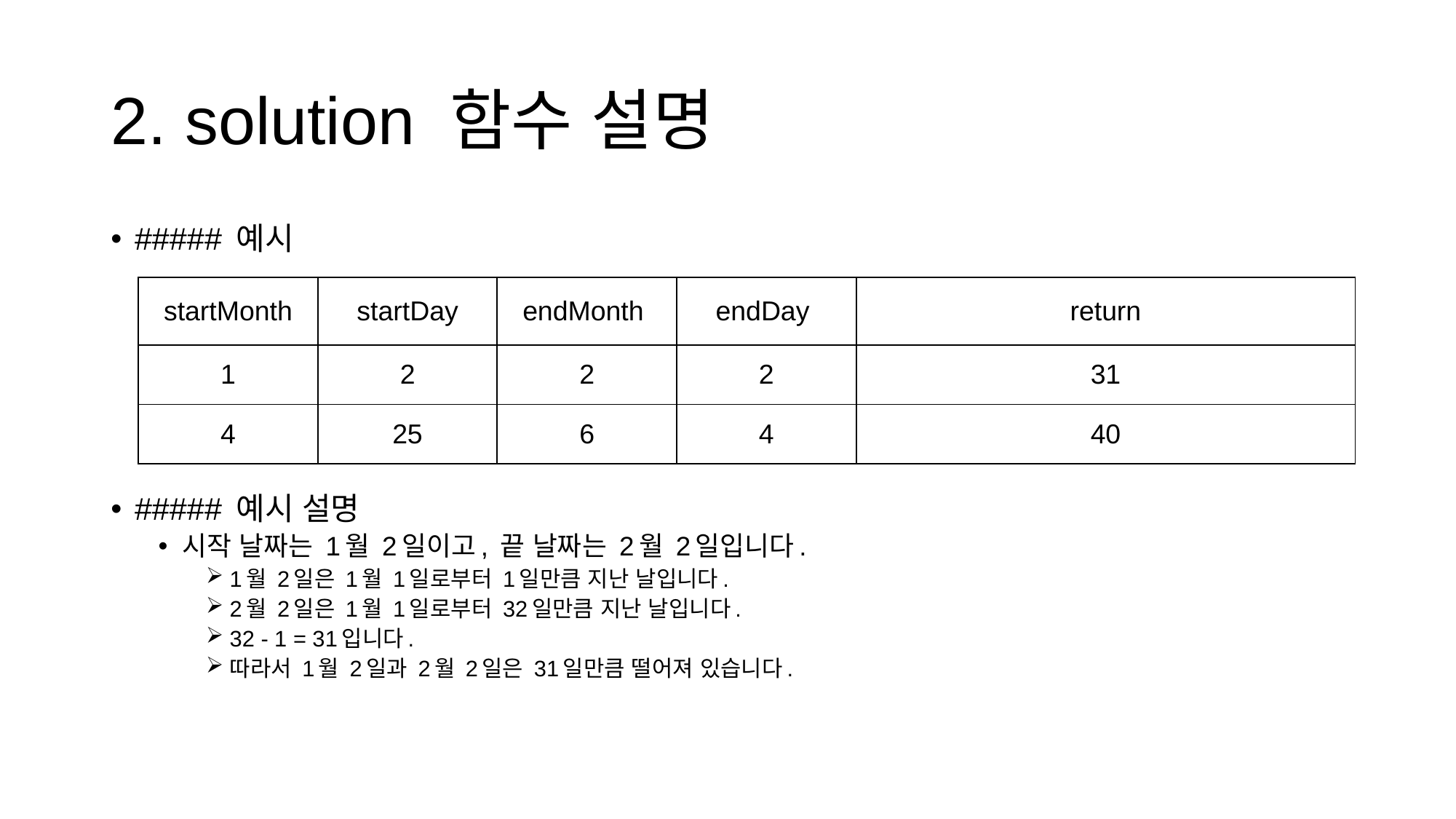

# 2. solution 함수 설명
##### 예시

##### 예시 설명
시작 날짜는 1월 2일이고, 끝 날짜는 2월 2일입니다.
1월 2일은 1월 1일로부터 1일만큼 지난 날입니다.
2월 2일은 1월 1일로부터 32일만큼 지난 날입니다.
32 - 1 = 31입니다.
따라서 1월 2일과 2월 2일은 31일만큼 떨어져 있습니다.
| startMonth | startDay | endMonth | endDay | return |
| --- | --- | --- | --- | --- |
| 1 | 2 | 2 | 2 | 31 |
| 4 | 25 | 6 | 4 | 40 |